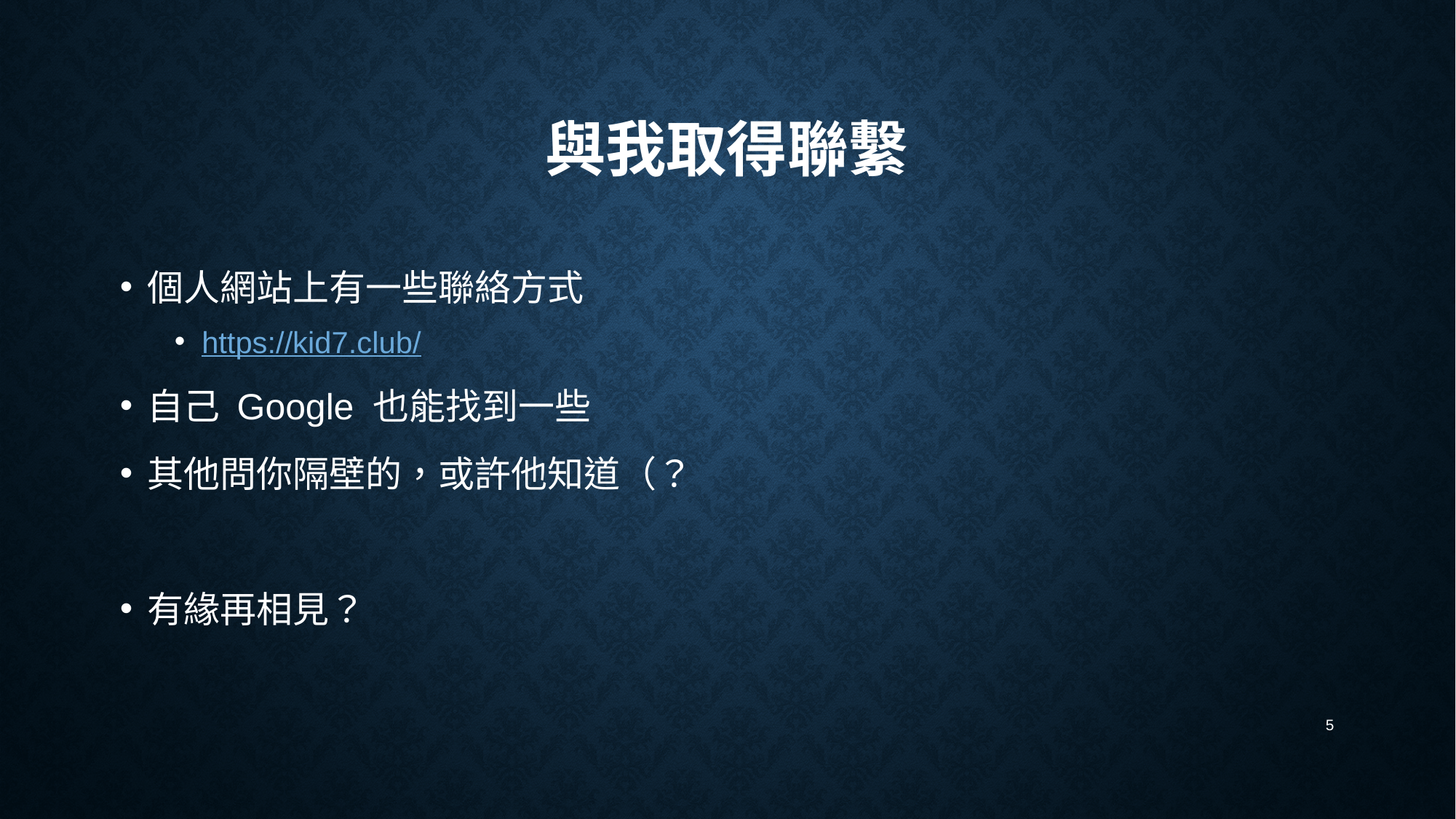

# 與我取得聯繫
個人網站上有一些聯絡方式
https://kid7.club/
自己 Google 也能找到一些
其他問你隔壁的，或許他知道（？

有緣再相見？
5